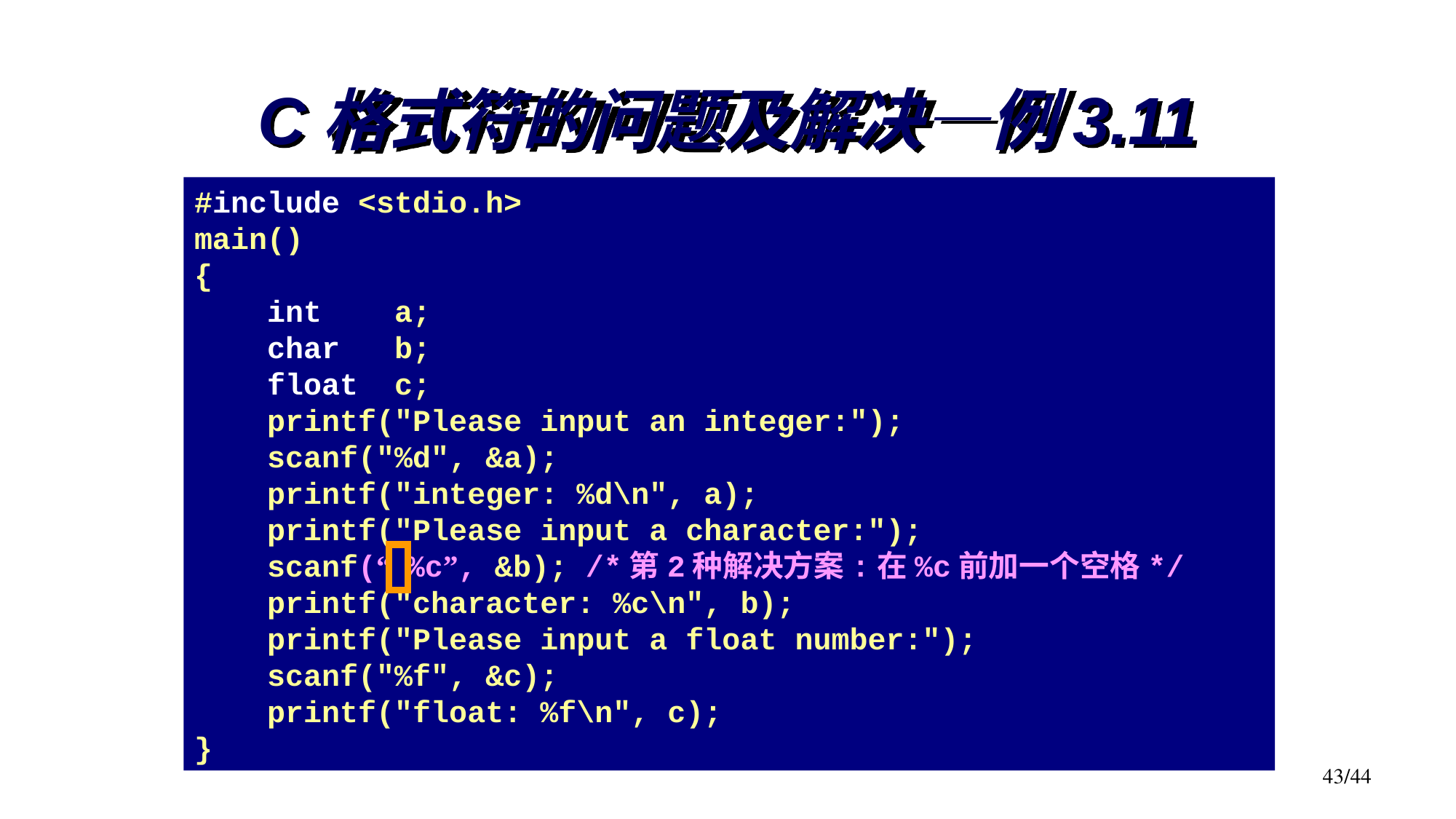

C格式符的问题及解决—例3.11
#include <stdio.h>
main()
{
    int    a;
    char   b;
    float  c;
    printf("Please input an integer:");
    scanf("%d", &a);
    printf("integer: %d\n", a);
    printf("Please input a character:");
    scanf(“  %c”, &b); /*第2种解决方案:在%c前加一个空格*/
    printf("character: %c\n", b);
    printf("Please input a float number:");
    scanf("%f", &c);
    printf("float: %f\n", c);
}